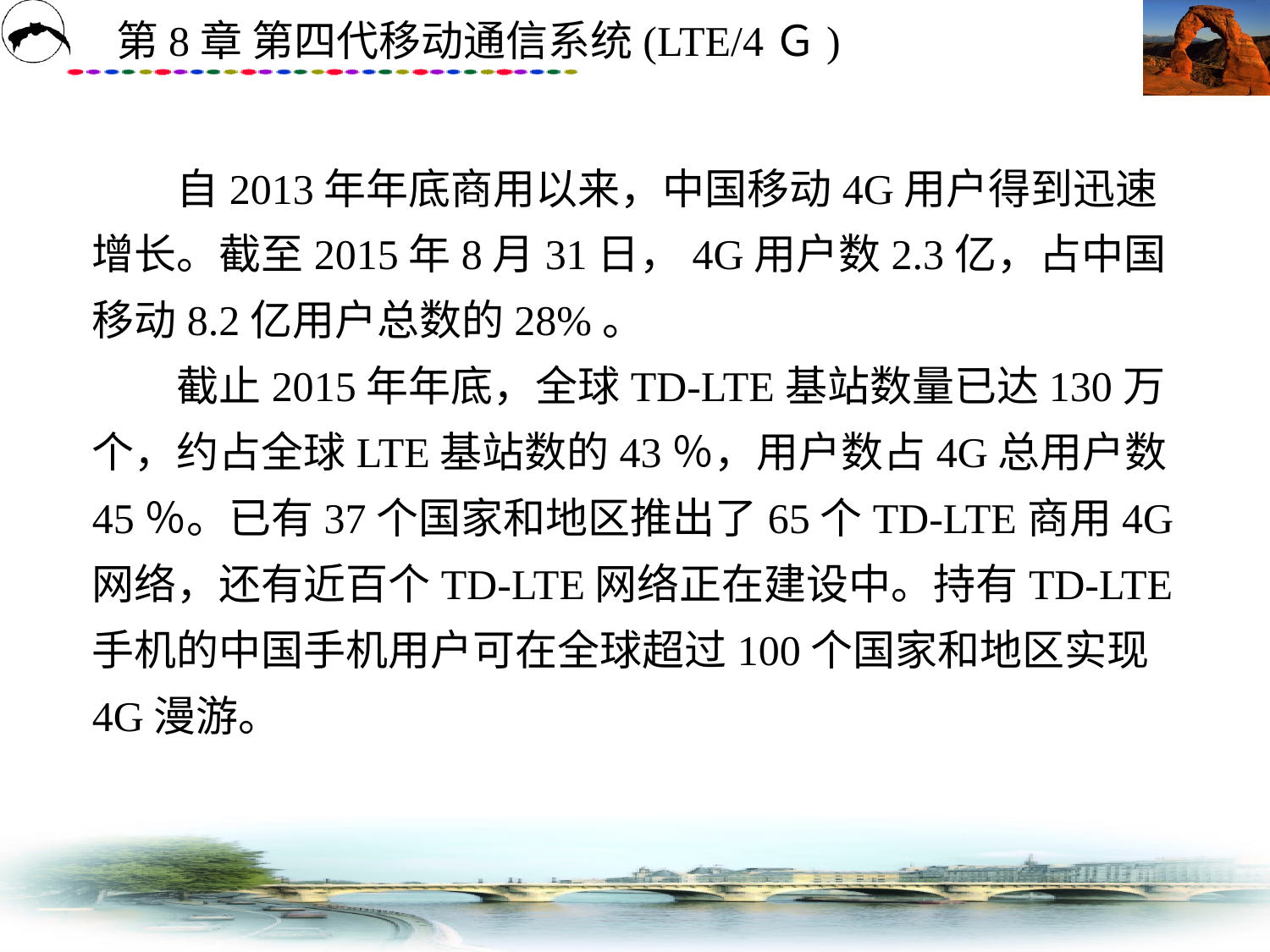

# 自2013年年底商用以来，中国移动4G用户得到迅速增长。截至2015年8月31日，4G用户数2.3亿，占中国移动8.2亿用户总数的28%。 　　截止2015年年底，全球TD-LTE基站数量已达130万个，约占全球LTE基站数的43％，用户数占4G总用户数45％。已有37个国家和地区推出了65个TD-LTE商用4G网络，还有近百个TD-LTE网络正在建设中。持有TD-LTE手机的中国手机用户可在全球超过100个国家和地区实现4G漫游。